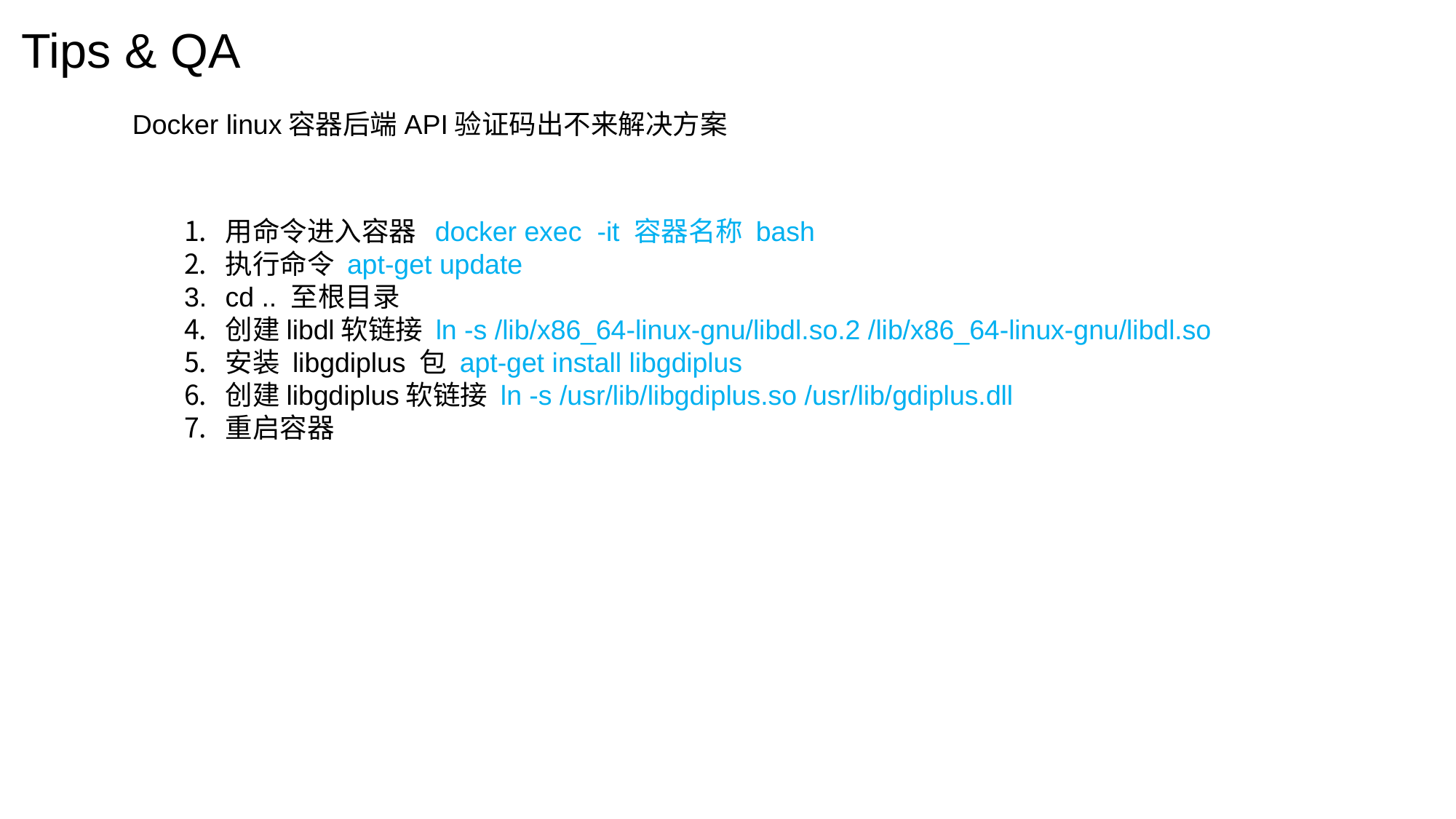

Tips & QA
Docker linux容器后端API验证码出不来解决方案
用命令进入容器  docker exec  -it 容器名称 bash
执行命令 apt-get update
cd .. 至根目录
创建libdl软链接 ln -s /lib/x86_64-linux-gnu/libdl.so.2 /lib/x86_64-linux-gnu/libdl.so
安装 libgdiplus 包 apt-get install libgdiplus
创建libgdiplus软链接 ln -s /usr/lib/libgdiplus.so /usr/lib/gdiplus.dll
重启容器